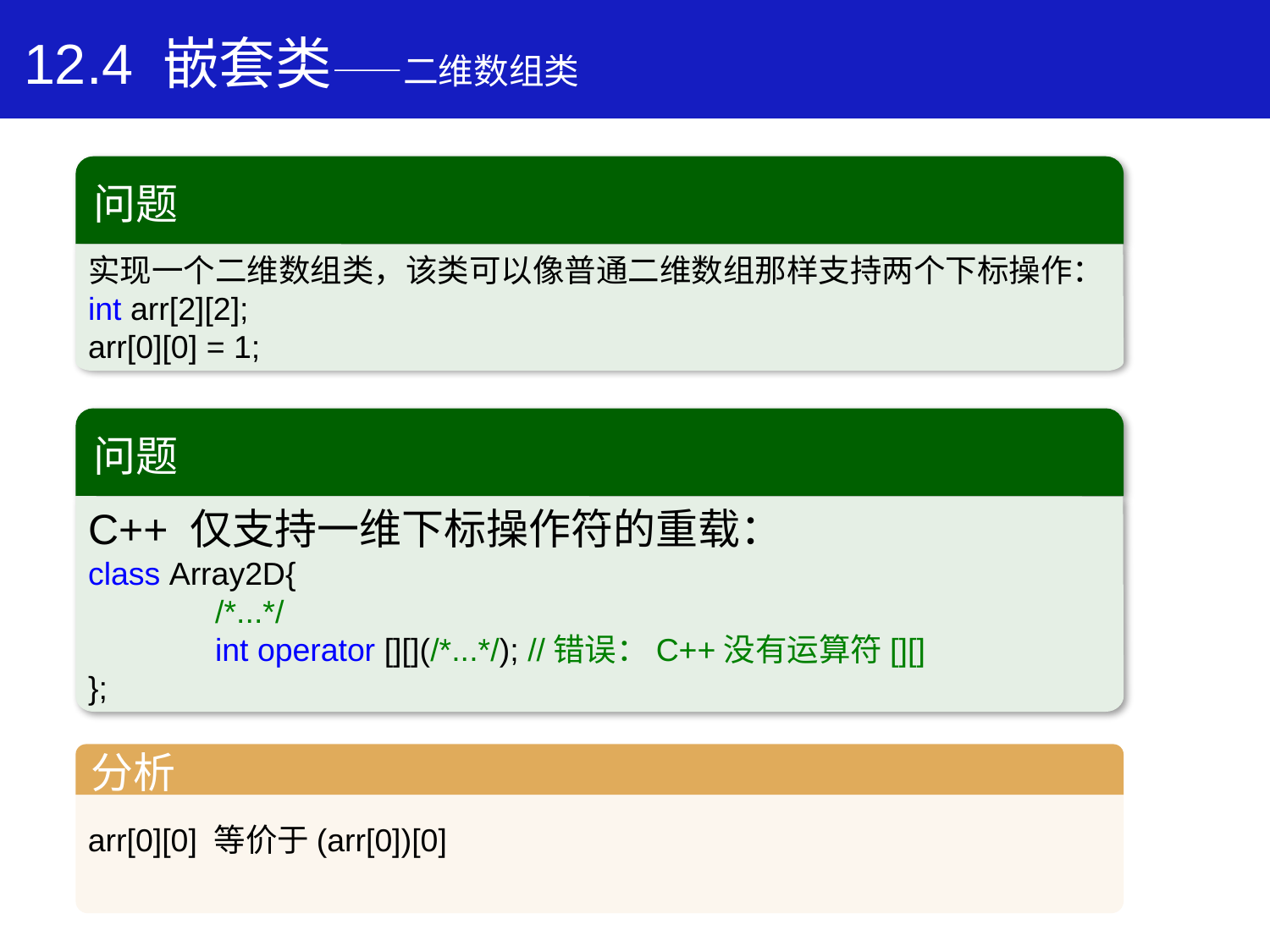

12.4 嵌套类——二维数组类
问题
实现一个二维数组类，该类可以像普通二维数组那样支持两个下标操作：
int arr[2][2];
arr[0][0] = 1;
问题
C++ 仅支持一维下标操作符的重载：
class Array2D{
	/*...*/
	int operator [][](/*...*/); //错误：C++没有运算符[][]
};

分析
arr[0][0] 等价于(arr[0])[0]
35